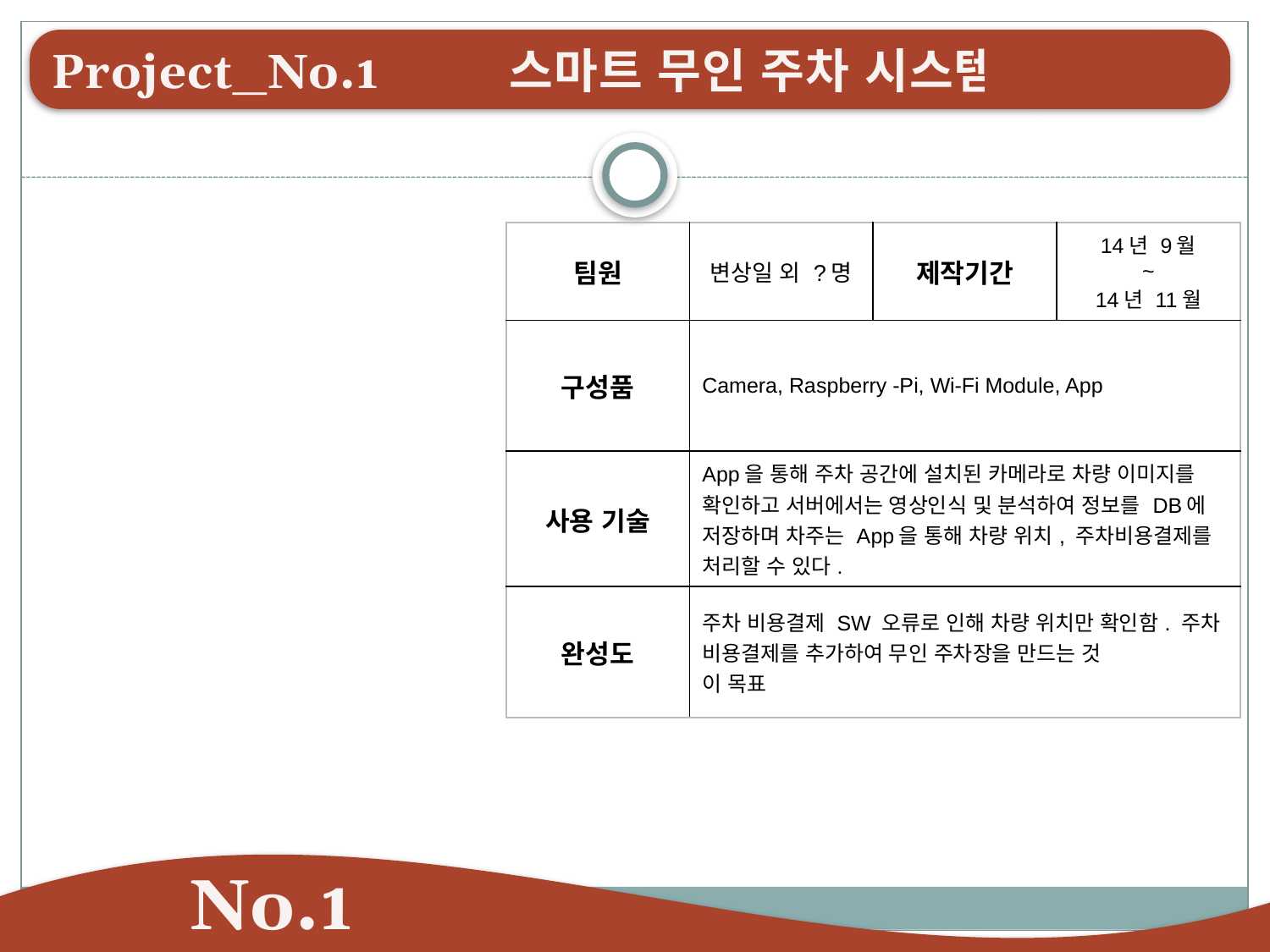

Project_No.1         스마트 무인 주차 시스템
| 팀원 | 변상일 외 ?명 | 제작기간 | 14년 9월 ~ 14년 11월 |
| --- | --- | --- | --- |
| 구성품 | Camera, Raspberry -Pi, Wi-Fi Module, App |  |  |
| 사용 기술 | App을 통해 주차 공간에 설치된 카메라로 차량 이미지를 확인하고 서버에서는 영상인식 및 분석하여 정보를 DB에 저장하며 차주는 App을 통해 차량 위치, 주차비용결제를 처리할 수 있다. |  |  |
| 완성도 | 주차 비용결제 SW 오류로 인해 차량 위치만 확인함. 주차 비용결제를 추가하여 무인 주차장을 만드는 것 이 목표 |  |  |
No.1